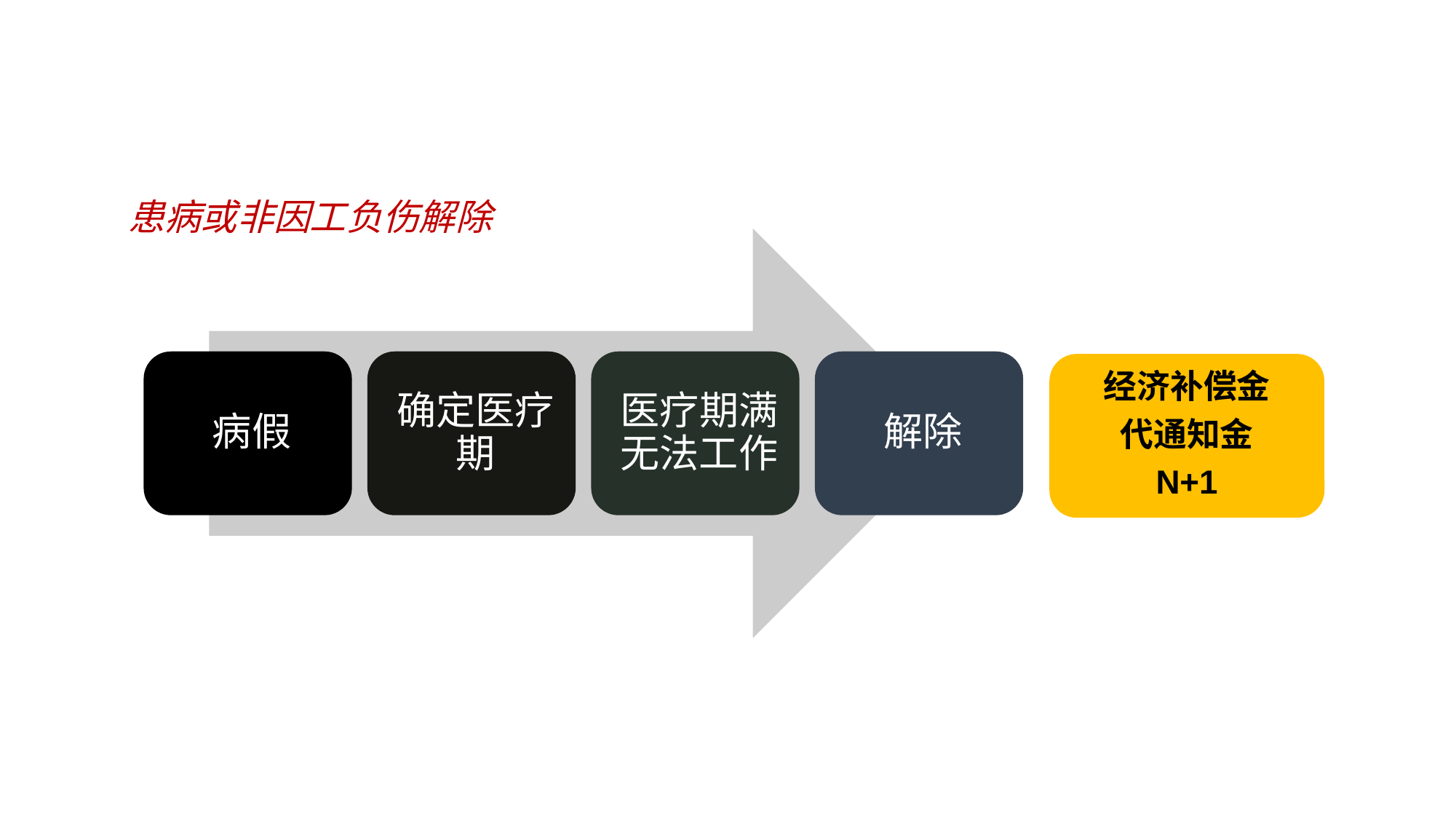

患病或非因工负伤解除
病假
确定医疗期
医疗期满无法工作
解除

经济补偿金
代通知金
N+1